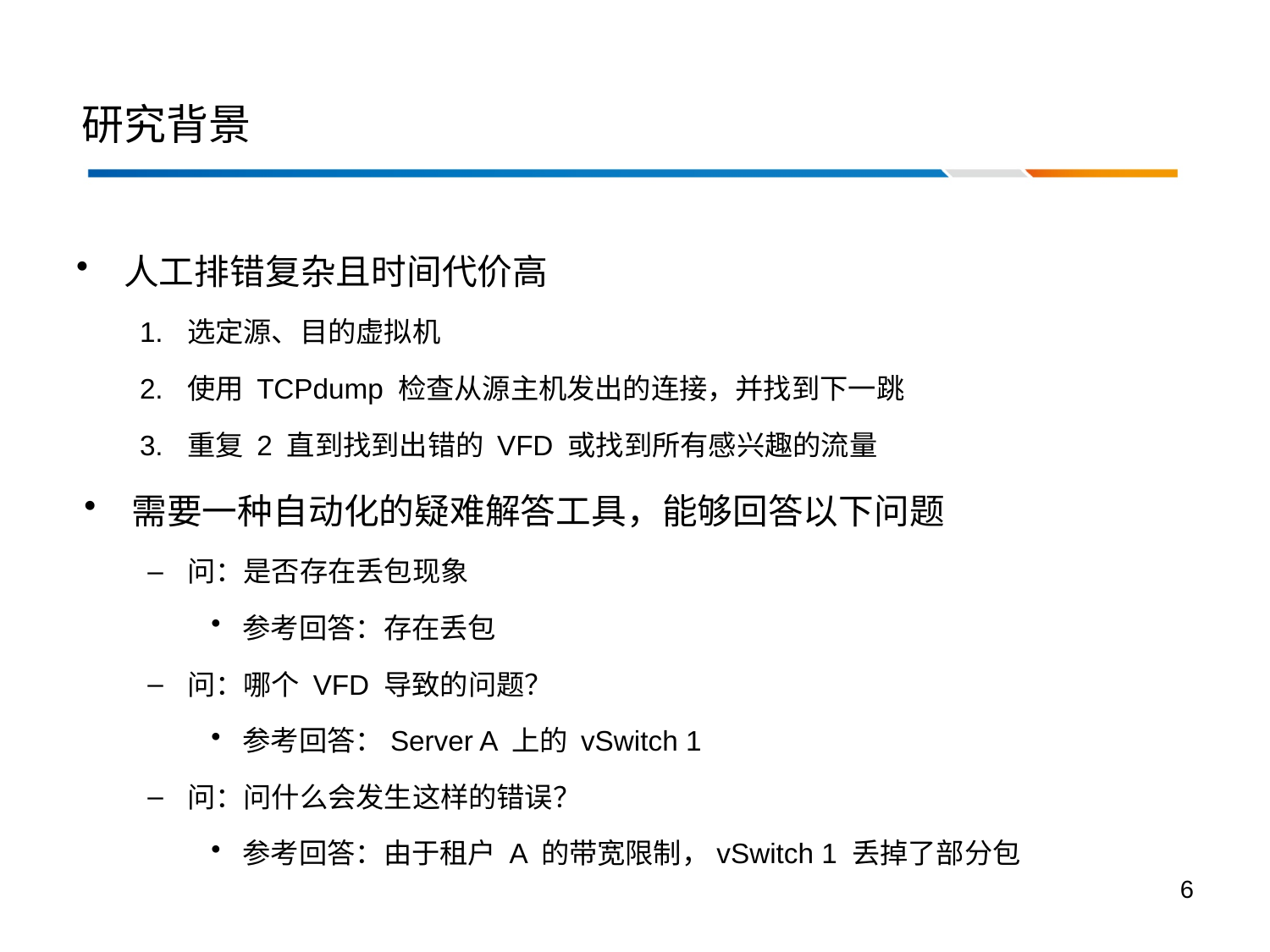

# 研究背景
人工排错复杂且时间代价高
选定源、目的虚拟机
使用 TCPdump 检查从源主机发出的连接，并找到下一跳
重复 2 直到找到出错的 VFD 或找到所有感兴趣的流量
需要一种自动化的疑难解答工具，能够回答以下问题
问：是否存在丢包现象
参考回答：存在丢包
问：哪个 VFD 导致的问题？
参考回答：Server A 上的 vSwitch 1
问：问什么会发生这样的错误？
参考回答：由于租户 A 的带宽限制，vSwitch 1 丢掉了部分包
6